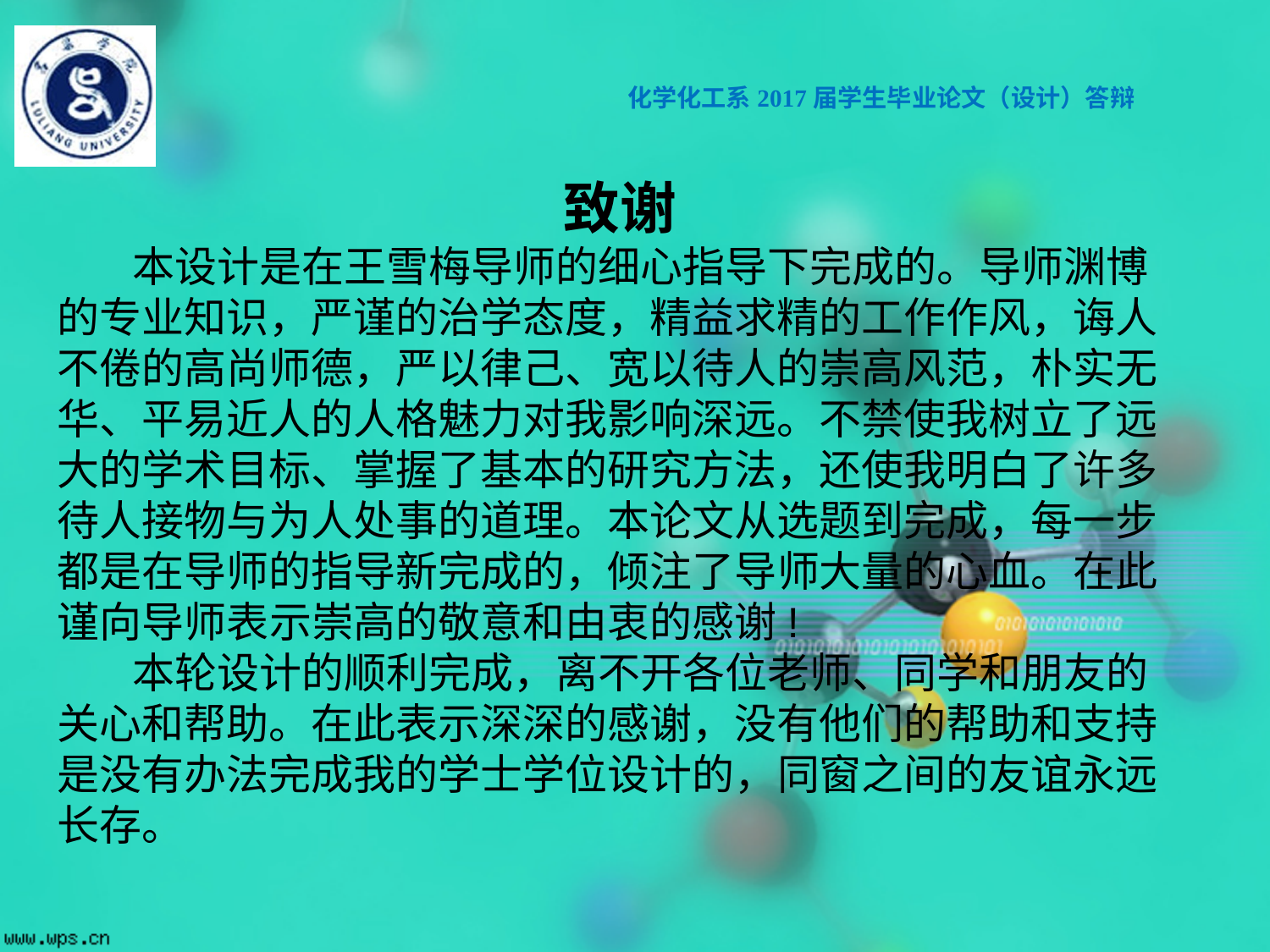

致谢
本设计是在王雪梅导师的细心指导下完成的。导师渊博的专业知识，严谨的治学态度，精益求精的工作作风，诲人不倦的高尚师德，严以律己、宽以待人的崇高风范，朴实无华、平易近人的人格魅力对我影响深远。不禁使我树立了远大的学术目标、掌握了基本的研究方法，还使我明白了许多待人接物与为人处事的道理。本论文从选题到完成，每一步都是在导师的指导新完成的，倾注了导师大量的心血。在此谨向导师表示崇高的敬意和由衷的感谢!
本轮设计的顺利完成，离不开各位老师、同学和朋友的关心和帮助。在此表示深深的感谢，没有他们的帮助和支持是没有办法完成我的学士学位设计的，同窗之间的友谊永远长存。